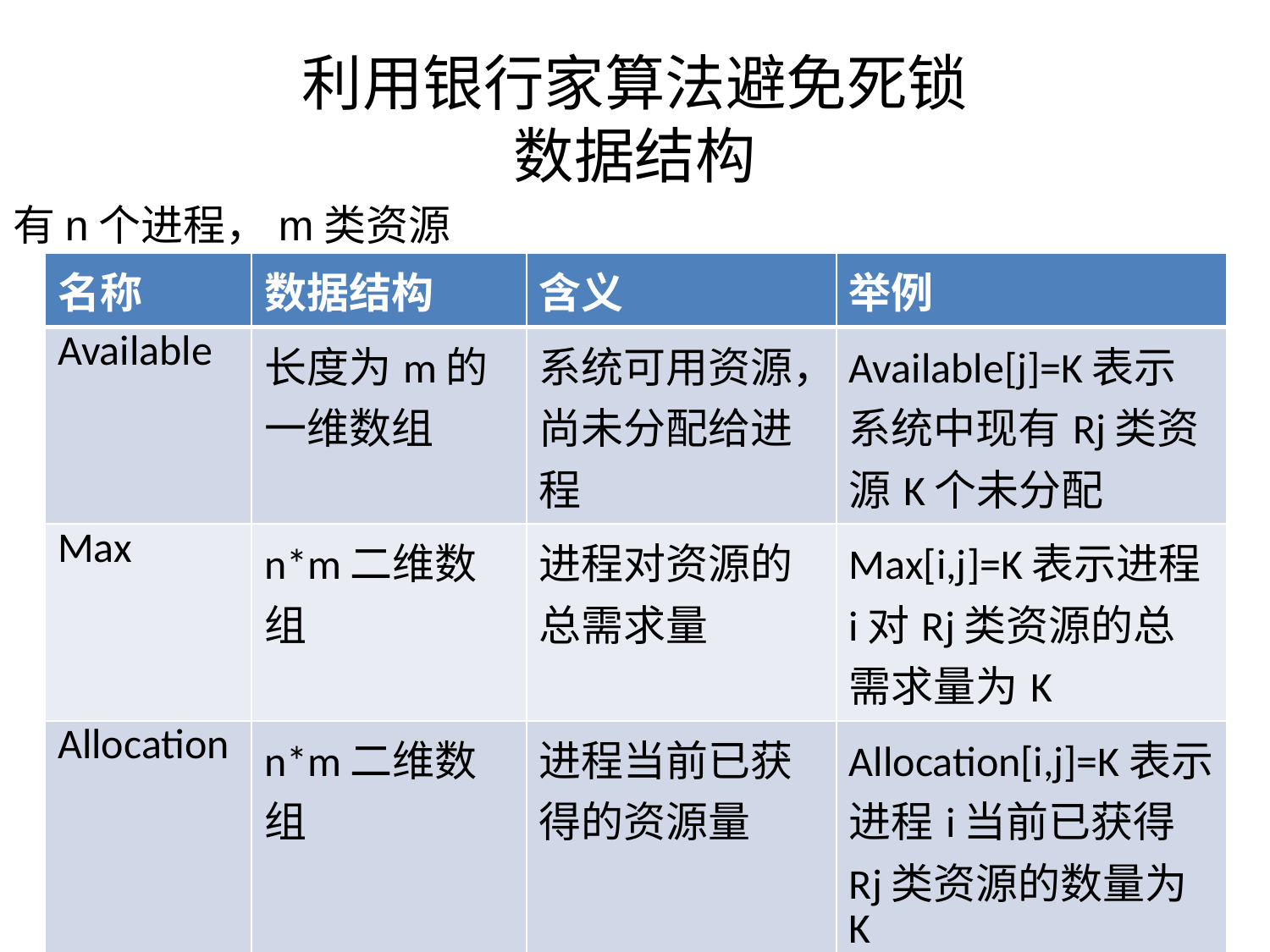

# 利用银行家算法避免死锁 数据结构
有n个进程，m类资源
| 名称 | 数据结构 | 含义 | 举例 |
| --- | --- | --- | --- |
| Available | 长度为m的一维数组 | 系统可用资源，尚未分配给进程 | Available[j]=K表示系统中现有Rj类资源K个未分配 |
| Max | n\*m二维数组 | 进程对资源的总需求量 | Max[i,j]=K表示进程i对Rj类资源的总需求量为K |
| Allocation | n\*m二维数组 | 进程当前已获得的资源量 | Allocation[i,j]=K表示进程i当前已获得Rj类资源的数量为K |
| Need | n\*m二维数组 | 进程还需要的资源量 | Need[i,j]=K表示进程i还需要Rj类资源K个 |